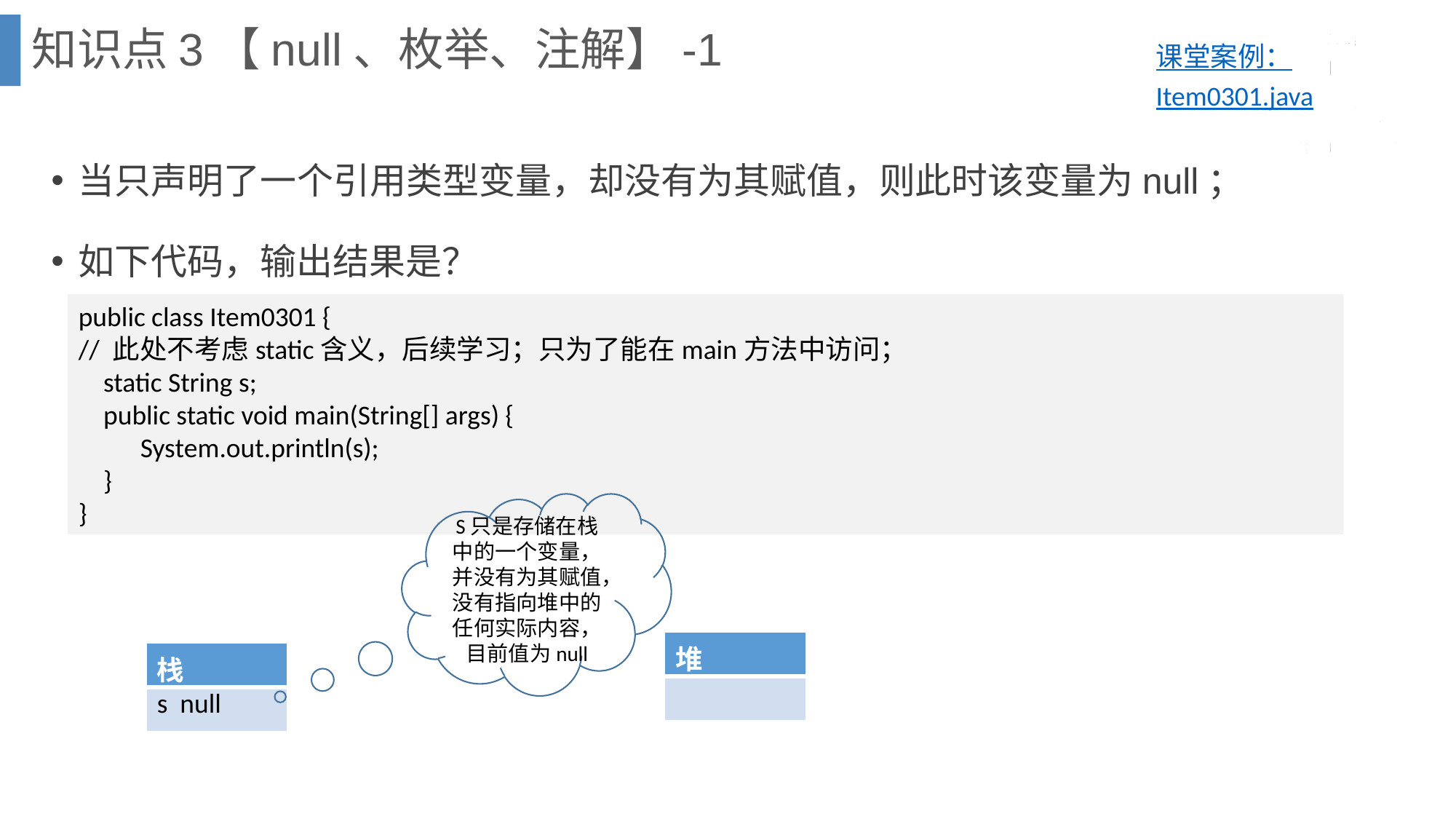

知识点3【null、枚举、注解】-1
课堂案例：Item0301.java
当只声明了一个引用类型变量，却没有为其赋值，则此时该变量为null；
如下代码，输出结果是？
public class Item0301 {
// 此处不考虑static含义，后续学习；只为了能在main方法中访问；
    static String s;
    public static void main(String[] args) {
          System.out.println(s);
    }
}
S只是存储在栈中的一个变量，并没有为其赋值，没有指向堆中的任何实际内容，目前值为null
| 堆 |
| --- |
|  |
| 栈 |
| --- |
| s null |